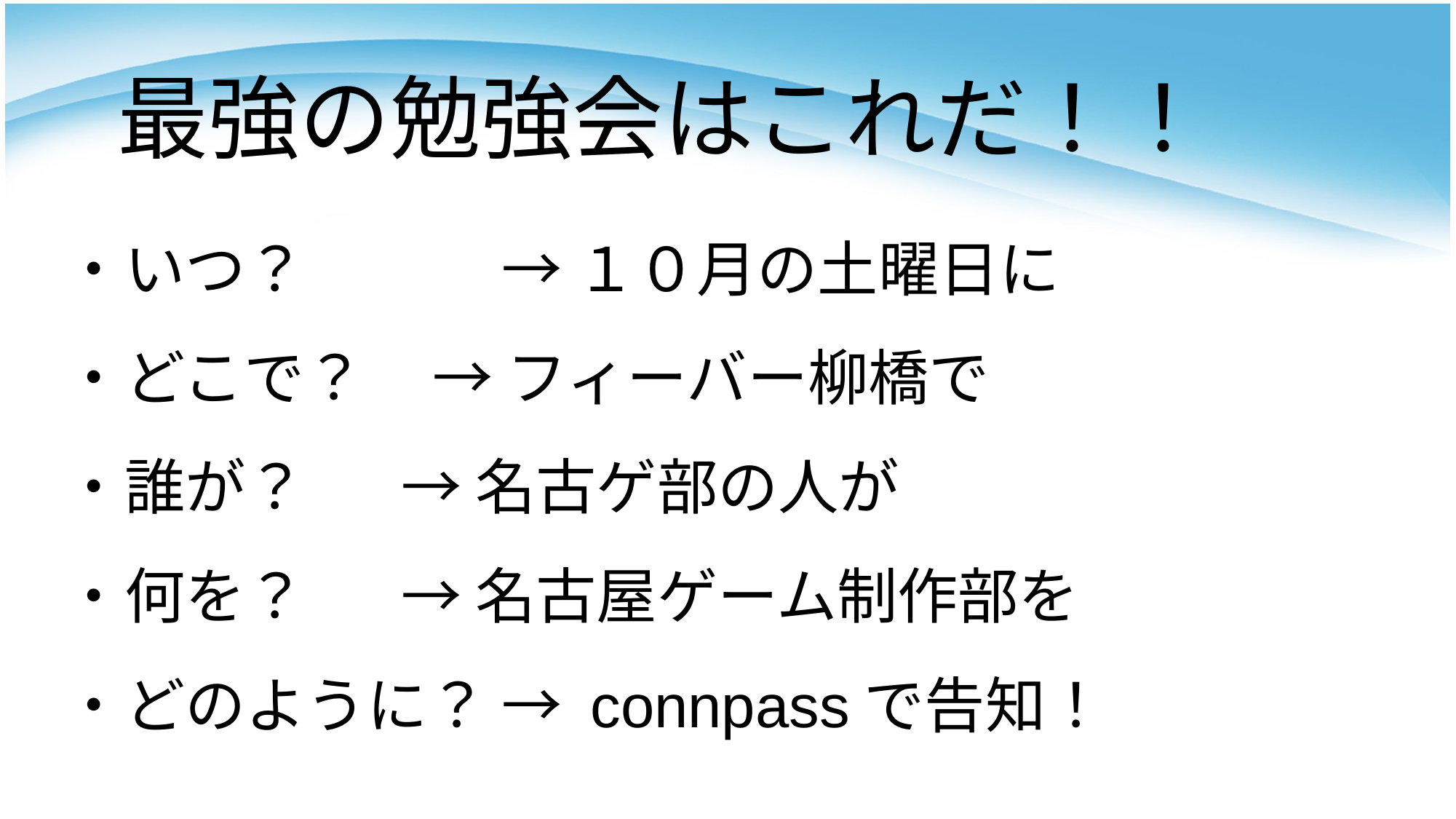

最強の勉強会はこれだ！！
# ・いつ？　　　 → １０月の土曜日に ・どこで？     → フィーバー柳橋で ・誰が？       → 名古ゲ部の人が ・何を？       → 名古屋ゲーム制作部を ・どのように？ → connpassで告知！